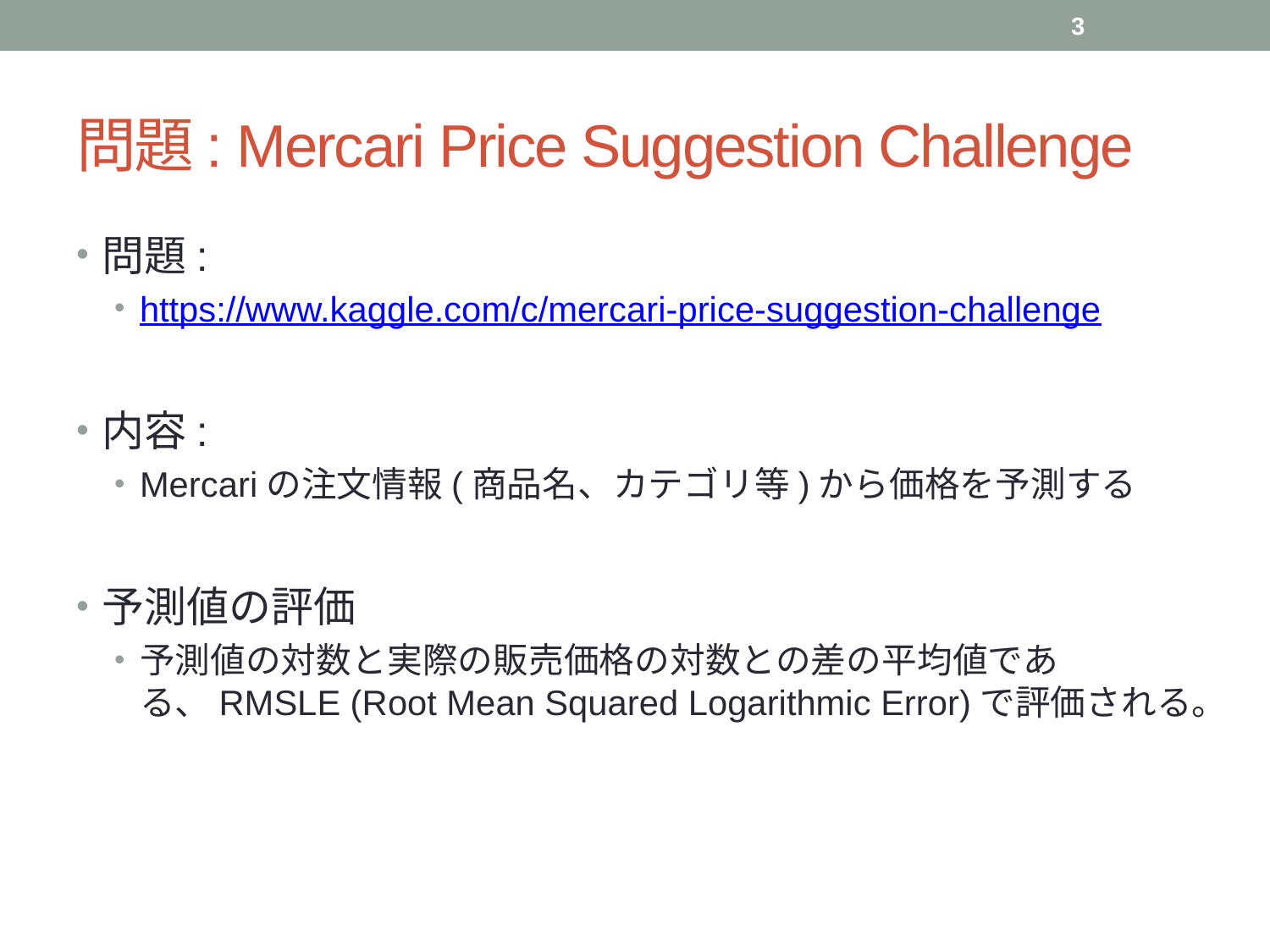

3
# 問題: Mercari Price Suggestion Challenge
問題:
https://www.kaggle.com/c/mercari-price-suggestion-challenge

内容:
Mercariの注文情報(商品名、カテゴリ等)から価格を予測する

予測値の評価
予測値の対数と実際の販売価格の対数との差の平均値である、RMSLE (Root Mean Squared Logarithmic Error)で評価される。